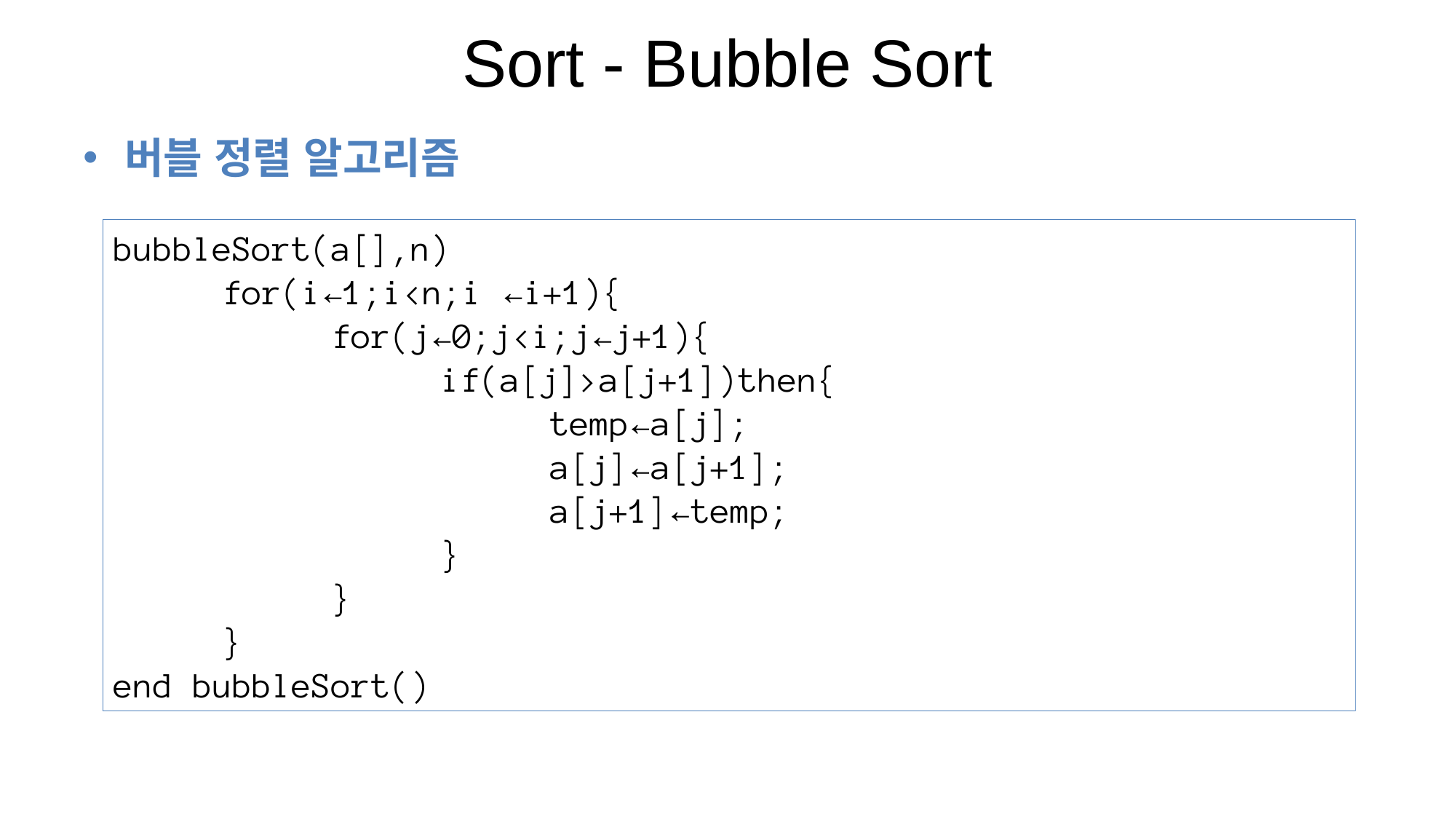

# Sort - Bubble Sort
버블 정렬 알고리즘

bubbleSort(a[],n)
	for(i←1;i<n;i ←i+1){
		for(j←0;j<i;j←j+1){
			if(a[j]>a[j+1])then{
				temp←a[j];
				a[j]←a[j+1];
				a[j+1]←temp;
			}
		}
	}
end bubbleSort()